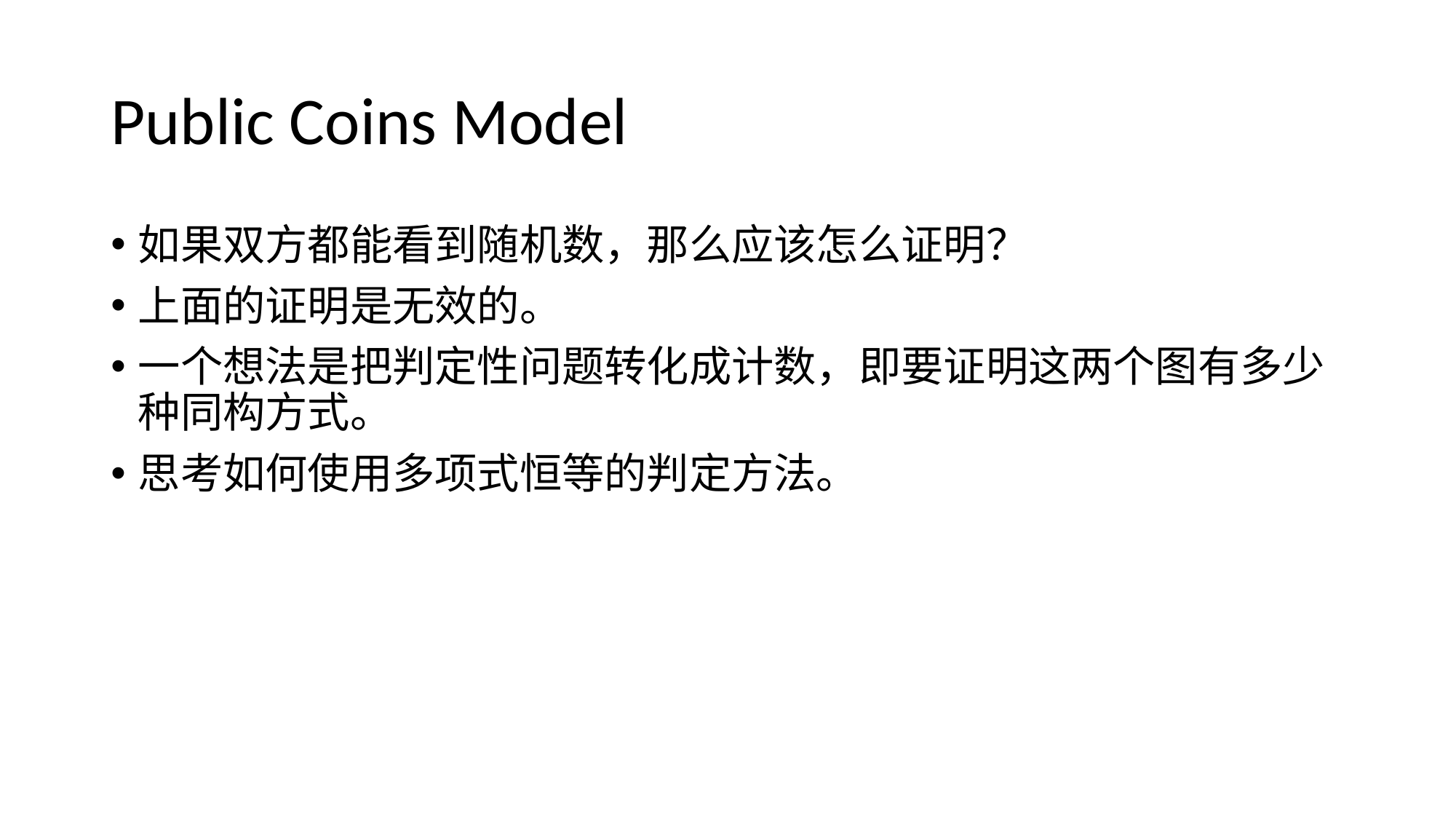

# Public Coins Model
如果双方都能看到随机数，那么应该怎么证明？
上面的证明是无效的。
一个想法是把判定性问题转化成计数，即要证明这两个图有多少种同构方式。
思考如何使用多项式恒等的判定方法。